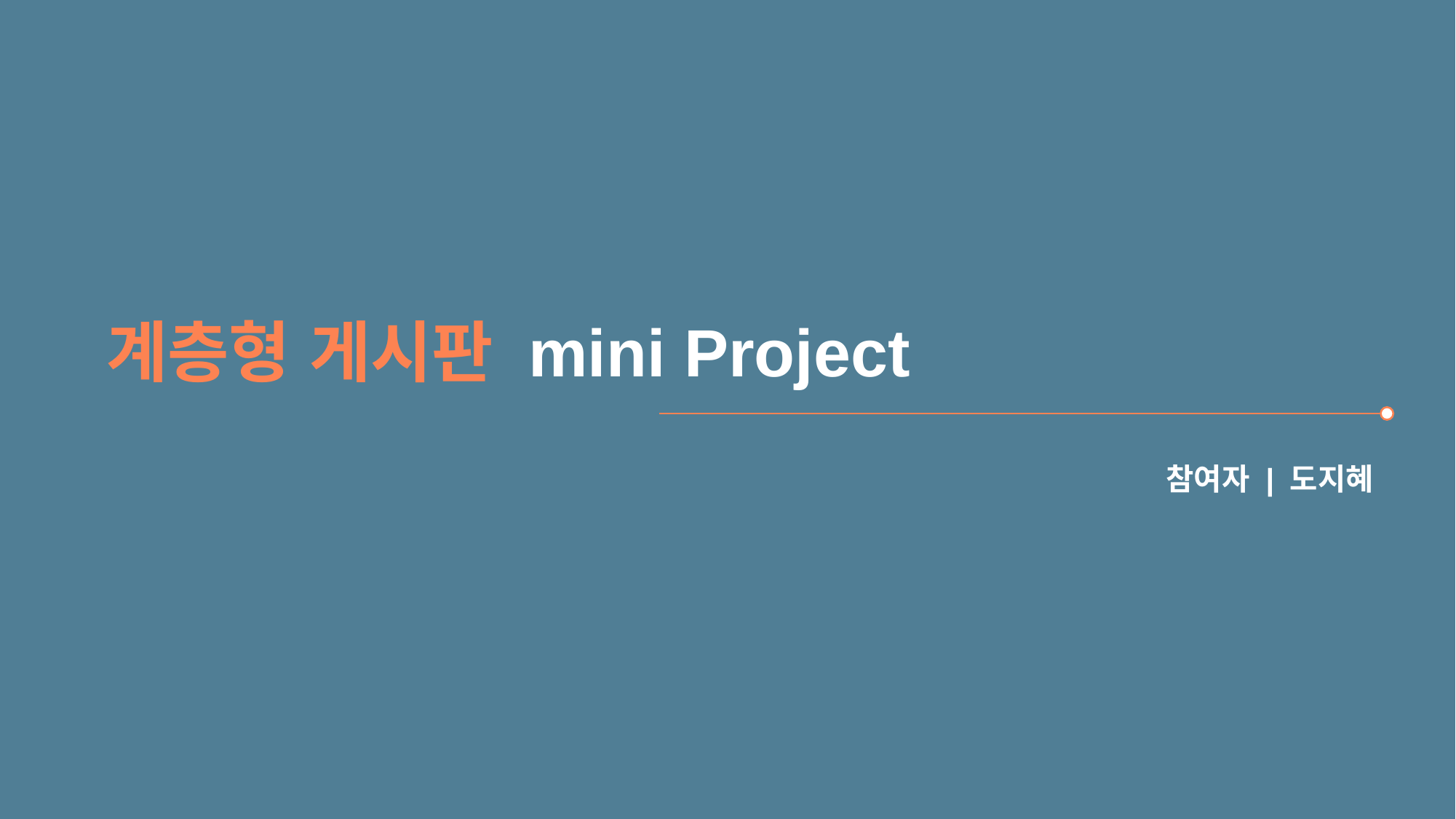

계층형 게시판 mini Project

참여자 | 도지혜